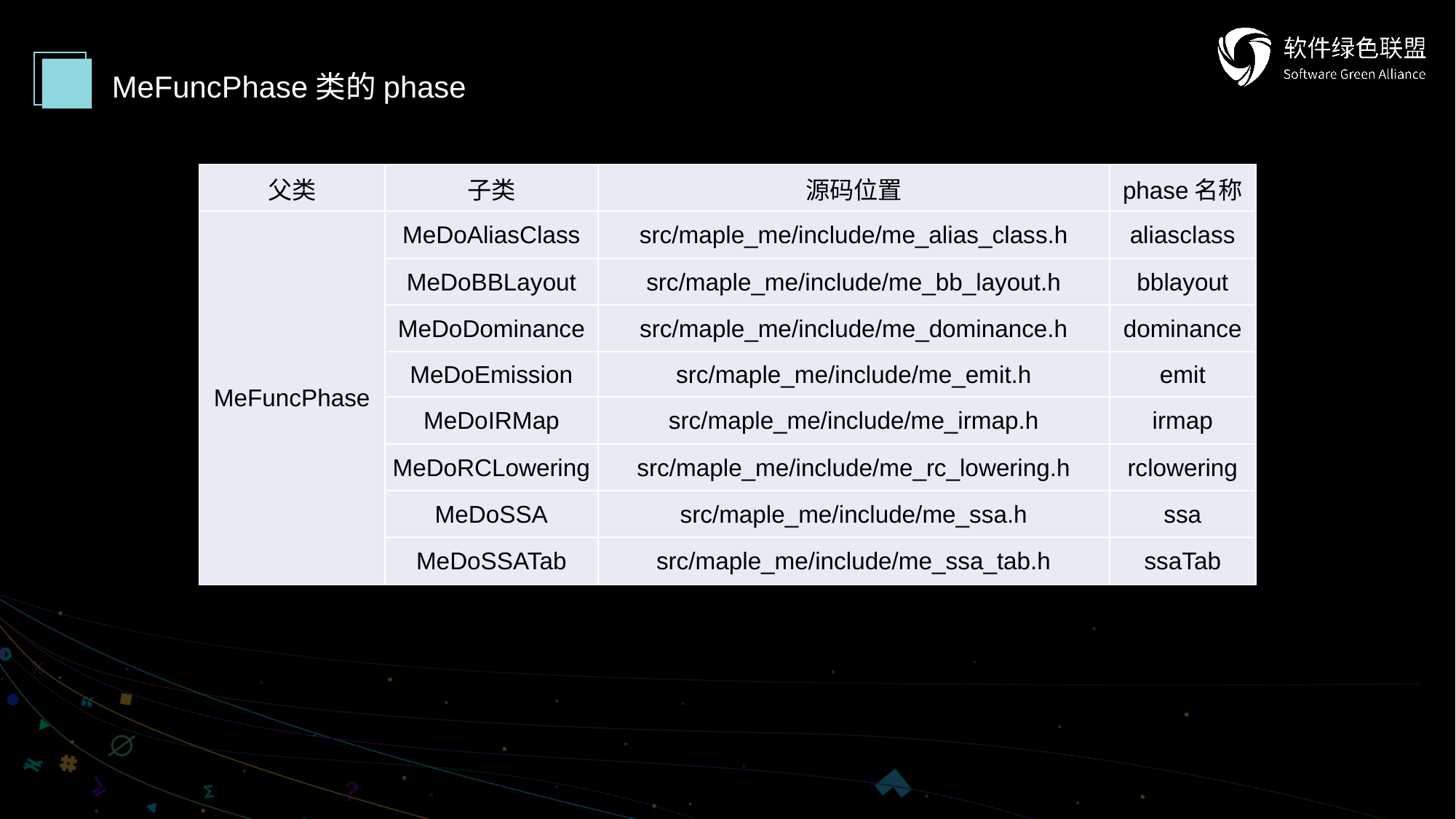

MeFuncPhase类的phase
| 父类 | 子类 | 源码位置 | phase名称 |
| --- | --- | --- | --- |
| MeFuncPhase | MeDoAliasClass | src/maple\_me/include/me\_alias\_class.h | aliasclass |
|  | MeDoBBLayout | src/maple\_me/include/me\_bb\_layout.h | bblayout |
|  | MeDoDominance | src/maple\_me/include/me\_dominance.h | dominance |
|  | MeDoEmission | src/maple\_me/include/me\_emit.h | emit |
|  | MeDoIRMap | src/maple\_me/include/me\_irmap.h | irmap |
|  | MeDoRCLowering | src/maple\_me/include/me\_rc\_lowering.h | rclowering |
|  | MeDoSSA | src/maple\_me/include/me\_ssa.h | ssa |
|  | MeDoSSATab | src/maple\_me/include/me\_ssa\_tab.h | ssaTab |